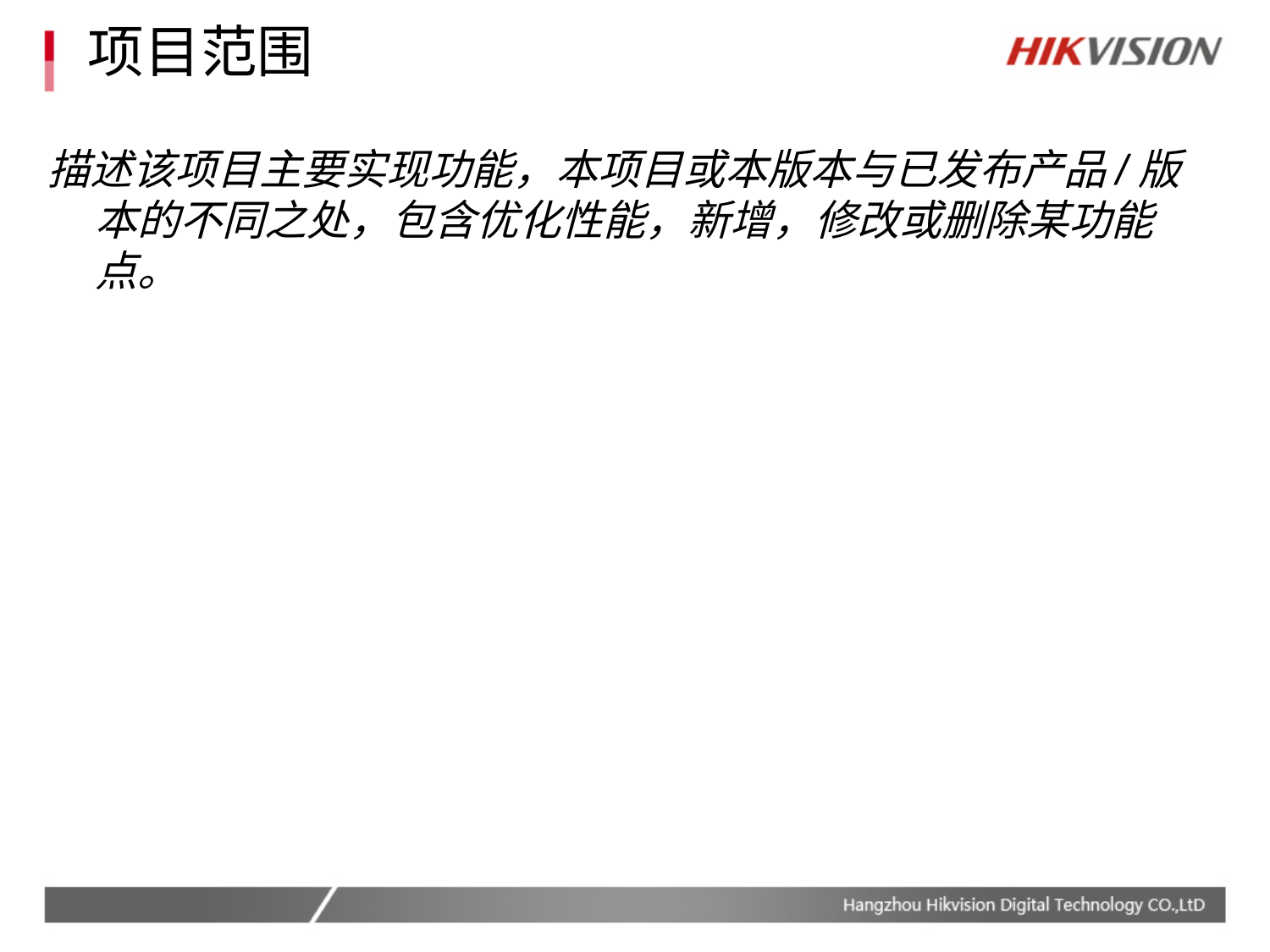

项目范围
描述该项目主要实现功能，本项目或本版本与已发布产品/版本的不同之处，包含优化性能，新增，修改或删除某功能点。